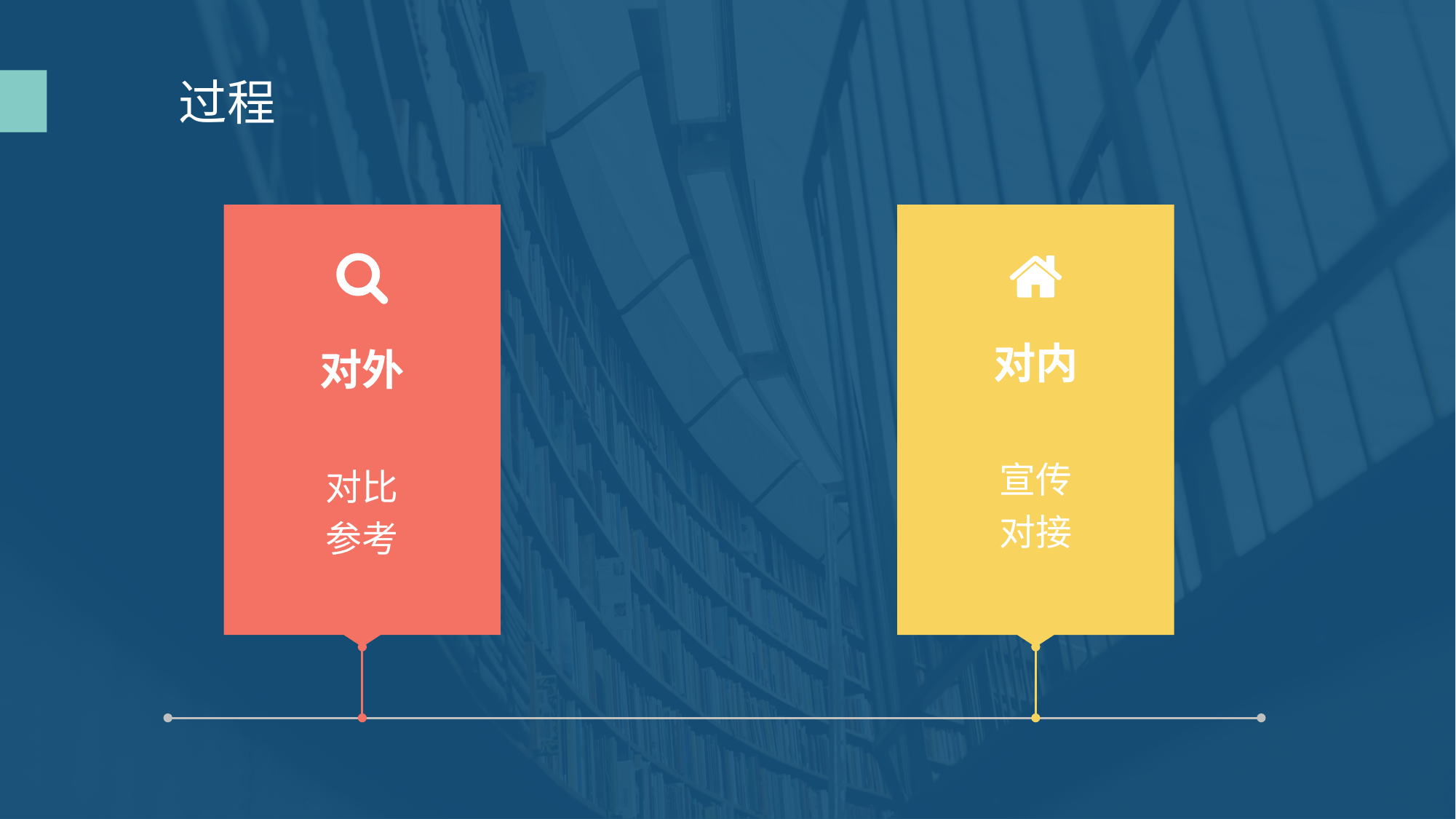

过程

对内
宣传
对接
对外
对比
参考